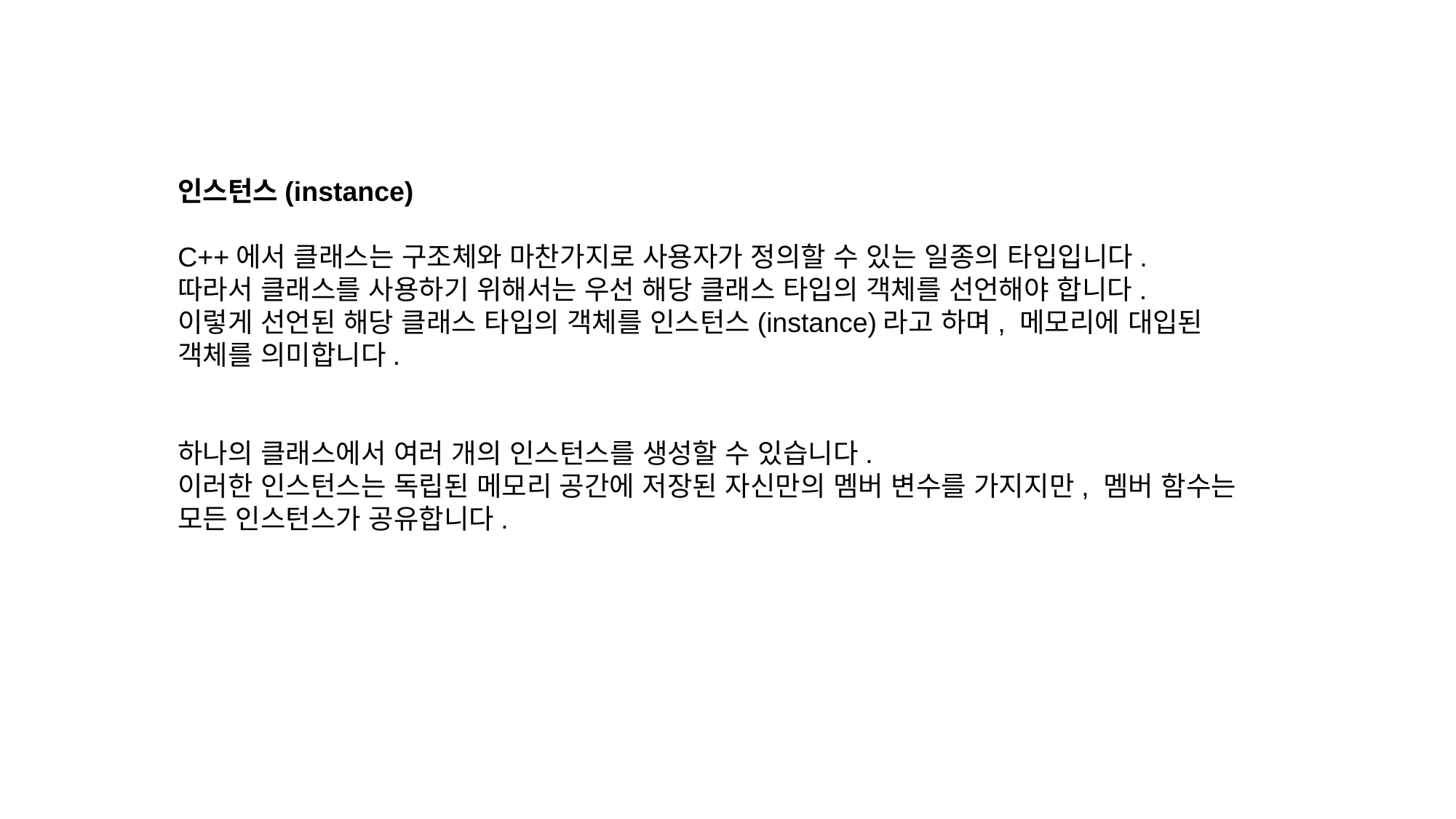

인스턴스(instance)

C++에서 클래스는 구조체와 마찬가지로 사용자가 정의할 수 있는 일종의 타입입니다.
따라서 클래스를 사용하기 위해서는 우선 해당 클래스 타입의 객체를 선언해야 합니다.
이렇게 선언된 해당 클래스 타입의 객체를 인스턴스(instance)라고 하며, 메모리에 대입된 객체를 의미합니다.

하나의 클래스에서 여러 개의 인스턴스를 생성할 수 있습니다.
이러한 인스턴스는 독립된 메모리 공간에 저장된 자신만의 멤버 변수를 가지지만, 멤버 함수는 모든 인스턴스가 공유합니다.